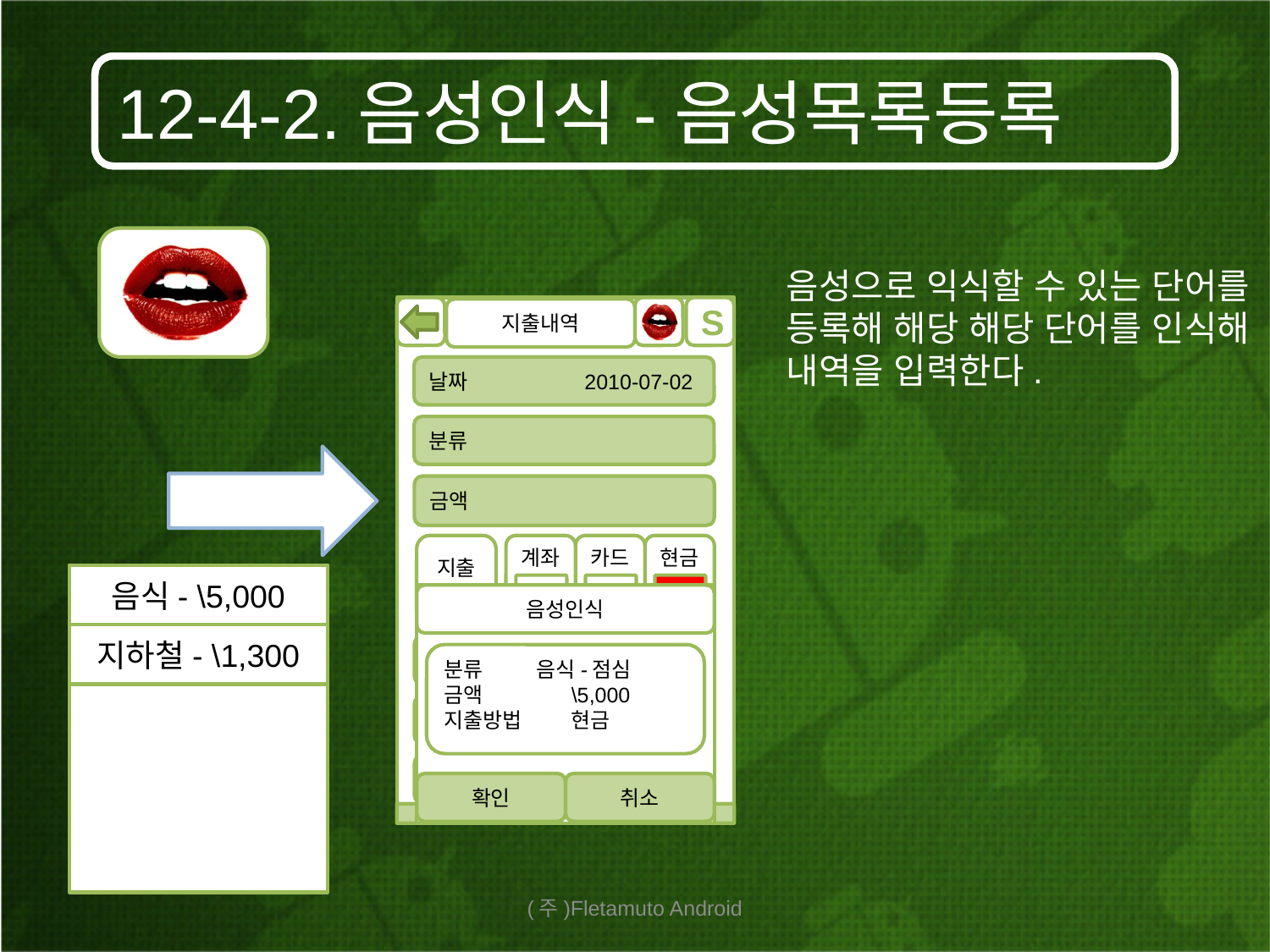

# 12-4-2.음성인식-음성목록등록

음성으로 익식할 수 있는 단어를 등록해 해당 해당 단어를 인식해 내역을 입력한다.

S
지출내역
날짜	    2010-07-02
분류

금액
지출방법
계좌

카드

현금

음식- \5,000

음성인식

지하철- \1,300
메모
분류         음식-점심
금액   	\5,000
지출방법	현금

8
테그
반복 주기
확인
취소
자주 사용되는 지출
(주)Fletamuto Android